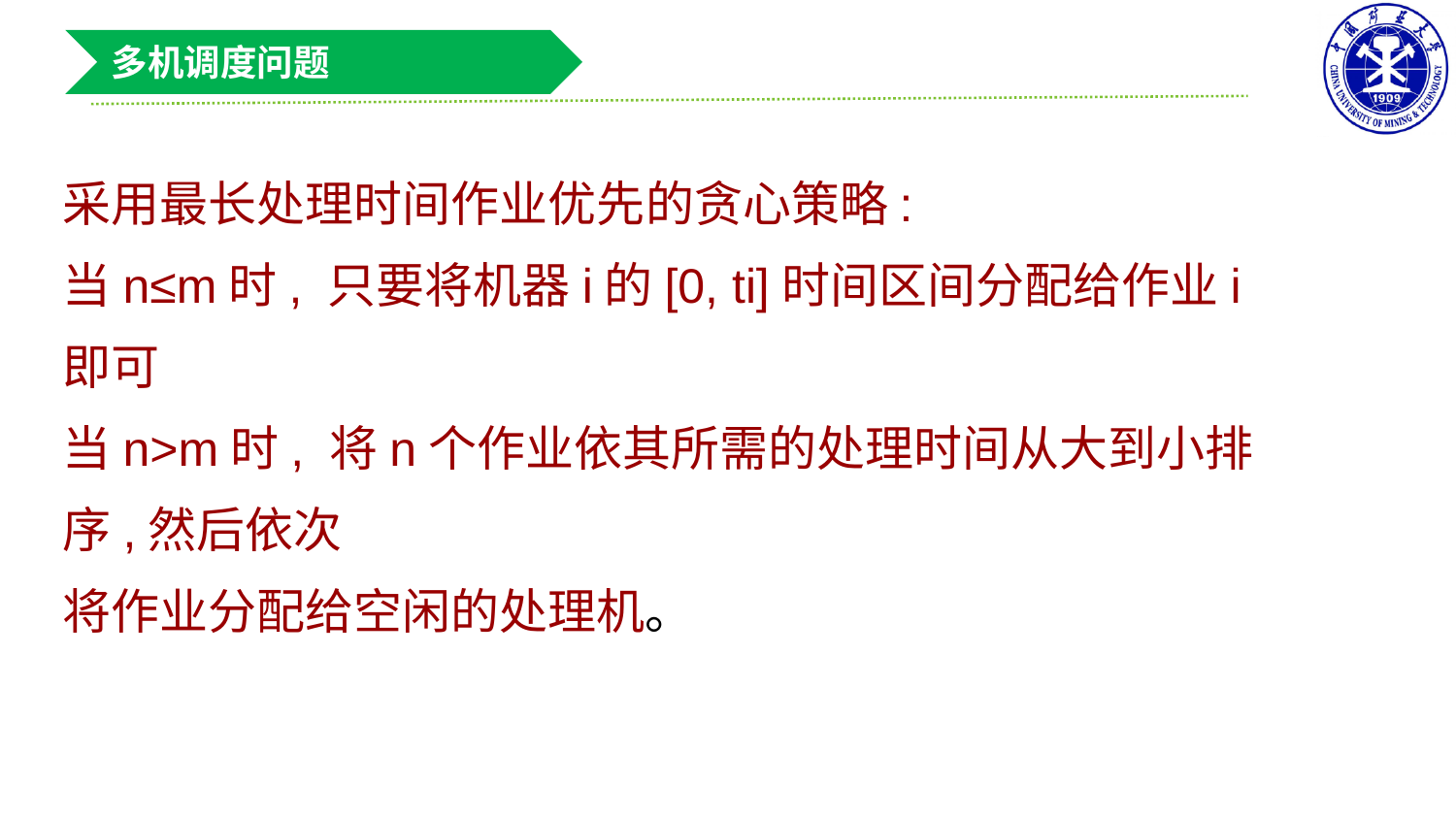

多机调度问题
采用最长处理时间作业优先的贪心策略:
当n≤m时, 只要将机器i的[0, ti]时间区间分配给作业i即可
当n>m时, 将n个作业依其所需的处理时间从大到小排序,然后依次
将作业分配给空闲的处理机。